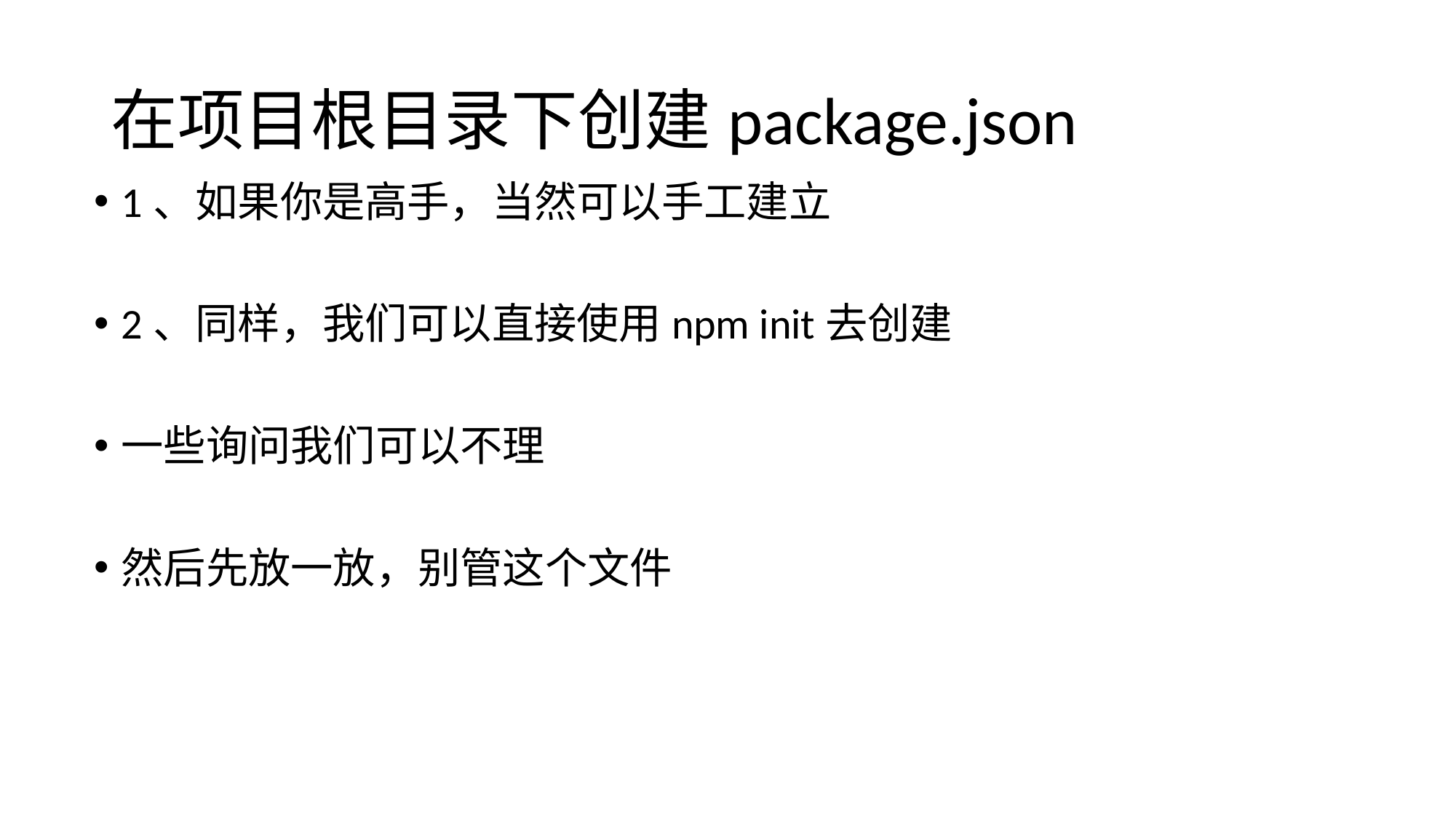

# 在项目根目录下创建package.json
1、如果你是高手，当然可以手工建立

2、同样，我们可以直接使用npm init去创建

一些询问我们可以不理

然后先放一放，别管这个文件